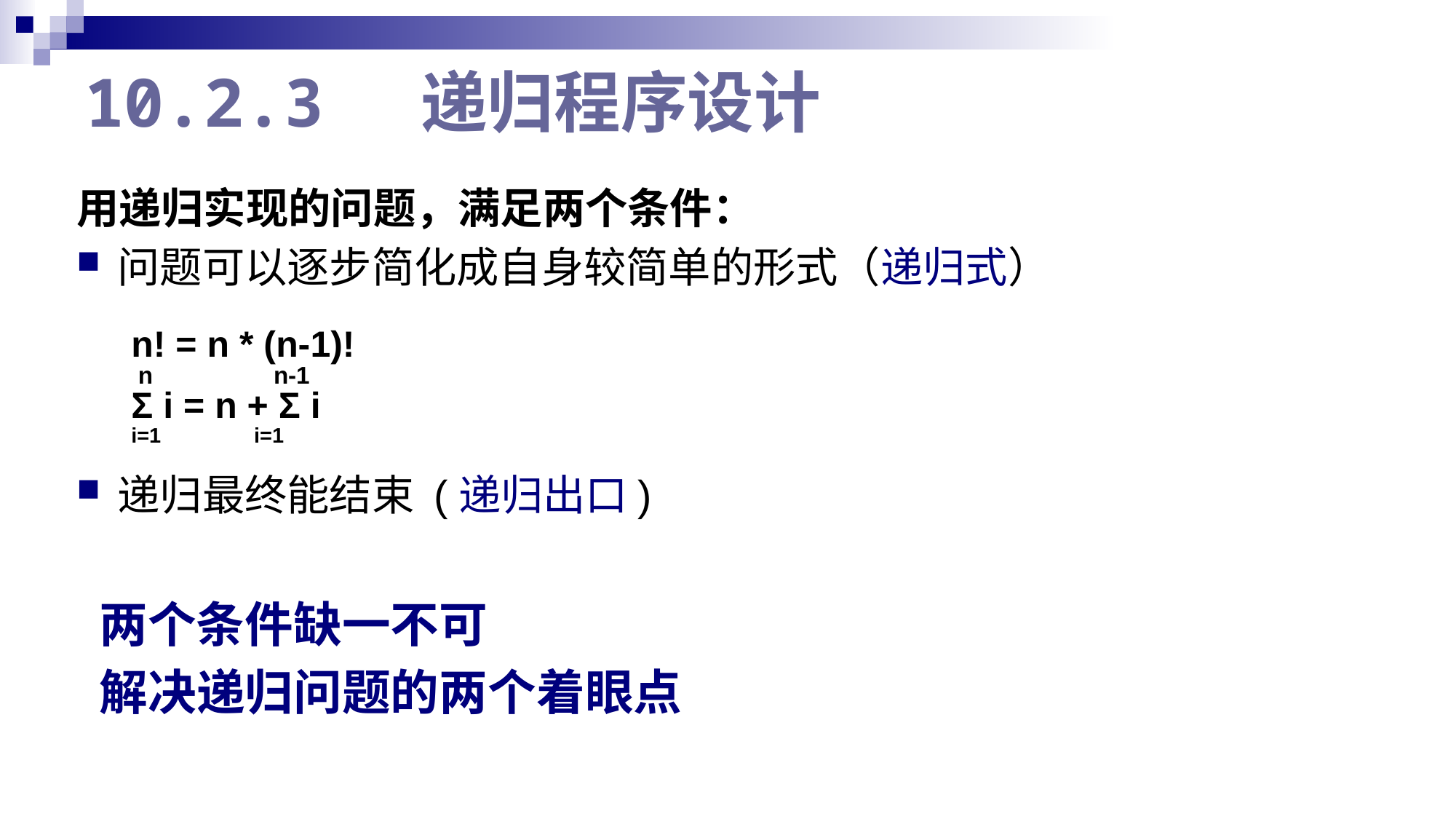

# 10.2.3  递归程序设计
用递归实现的问题，满足两个条件：
问题可以逐步简化成自身较简单的形式（递归式）
n! = n * (n-1)!
 n                  n-1
Σ i = n + Σ i
i=1                i=1
递归最终能结束 (递归出口)

 两个条件缺一不可
 解决递归问题的两个着眼点